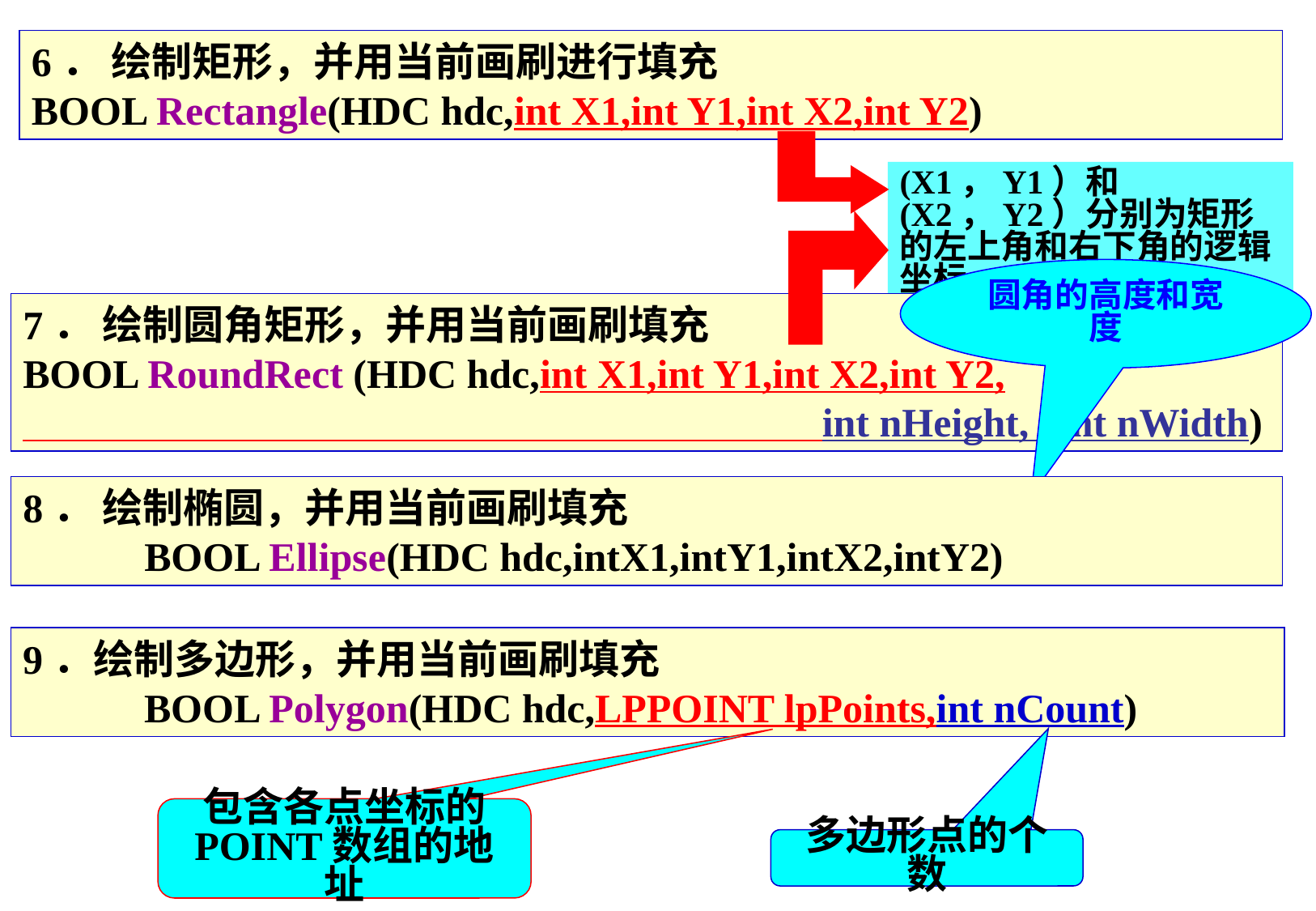

6． 绘制矩形，并用当前画刷进行填充
BOOL Rectangle(HDC hdc,int X1,int Y1,int X2,int Y2)

(X1，Y1）和(X2，Y2）分别为矩形的左上角和右下角的逻辑坐标

圆角的高度和宽度
7． 绘制圆角矩形，并用当前画刷填充
BOOL RoundRect (HDC hdc,int X1,int Y1,int X2,int Y2,
                                                                               int nHeight,   int nWidth)
8． 绘制椭圆，并用当前画刷填充
     	BOOL Ellipse(HDC hdc,intX1,intY1,intX2,intY2)
9．绘制多边形，并用当前画刷填充
	BOOL Polygon(HDC hdc,LPPOINT lpPoints,int nCount)
包含各点坐标的
POINT数组的地址
多边形点的个数